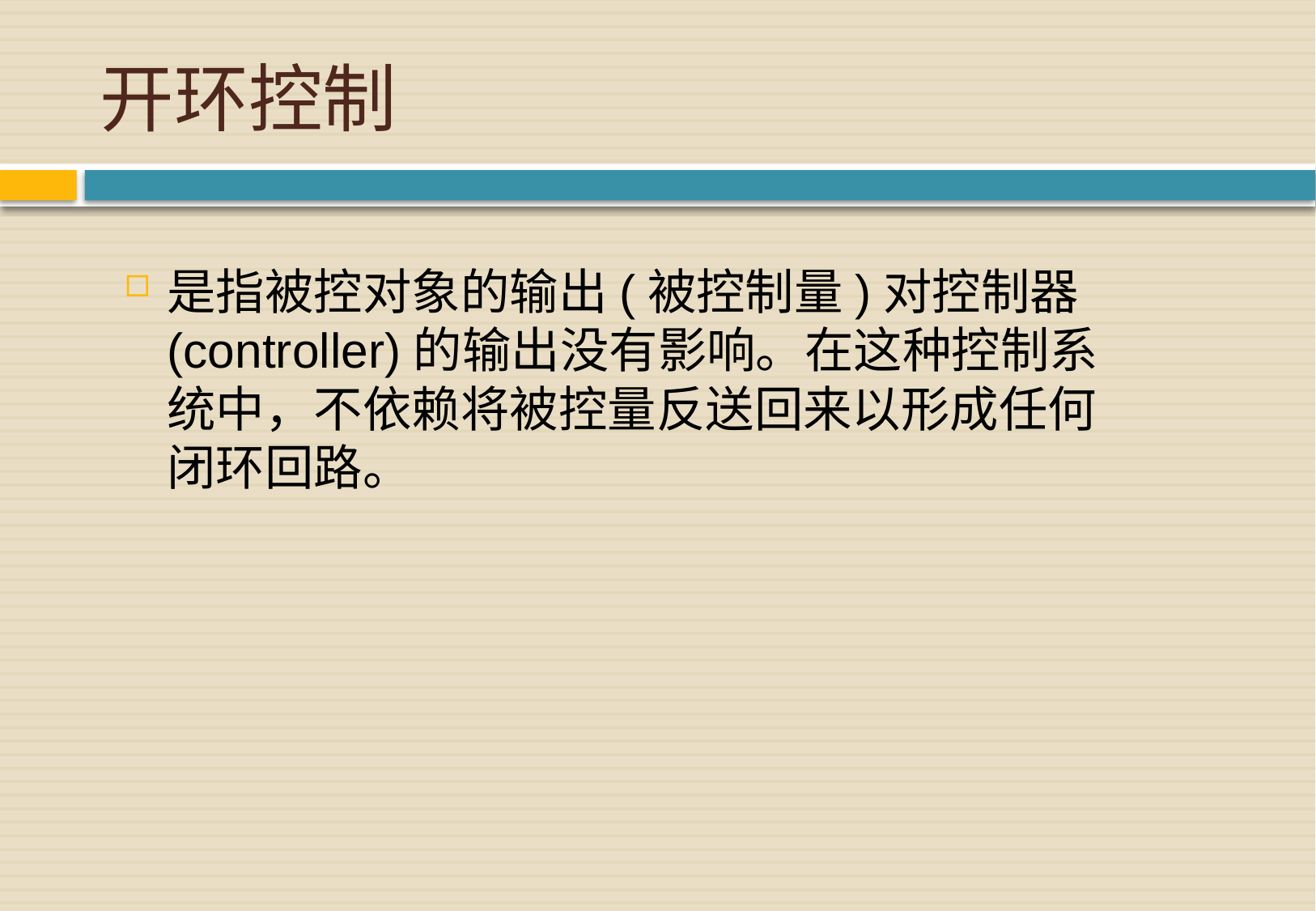

# 开环控制
是指被控对象的输出(被控制量)对控制器(controller)的输出没有影响。在这种控制系统中，不依赖将被控量反送回来以形成任何闭环回路。